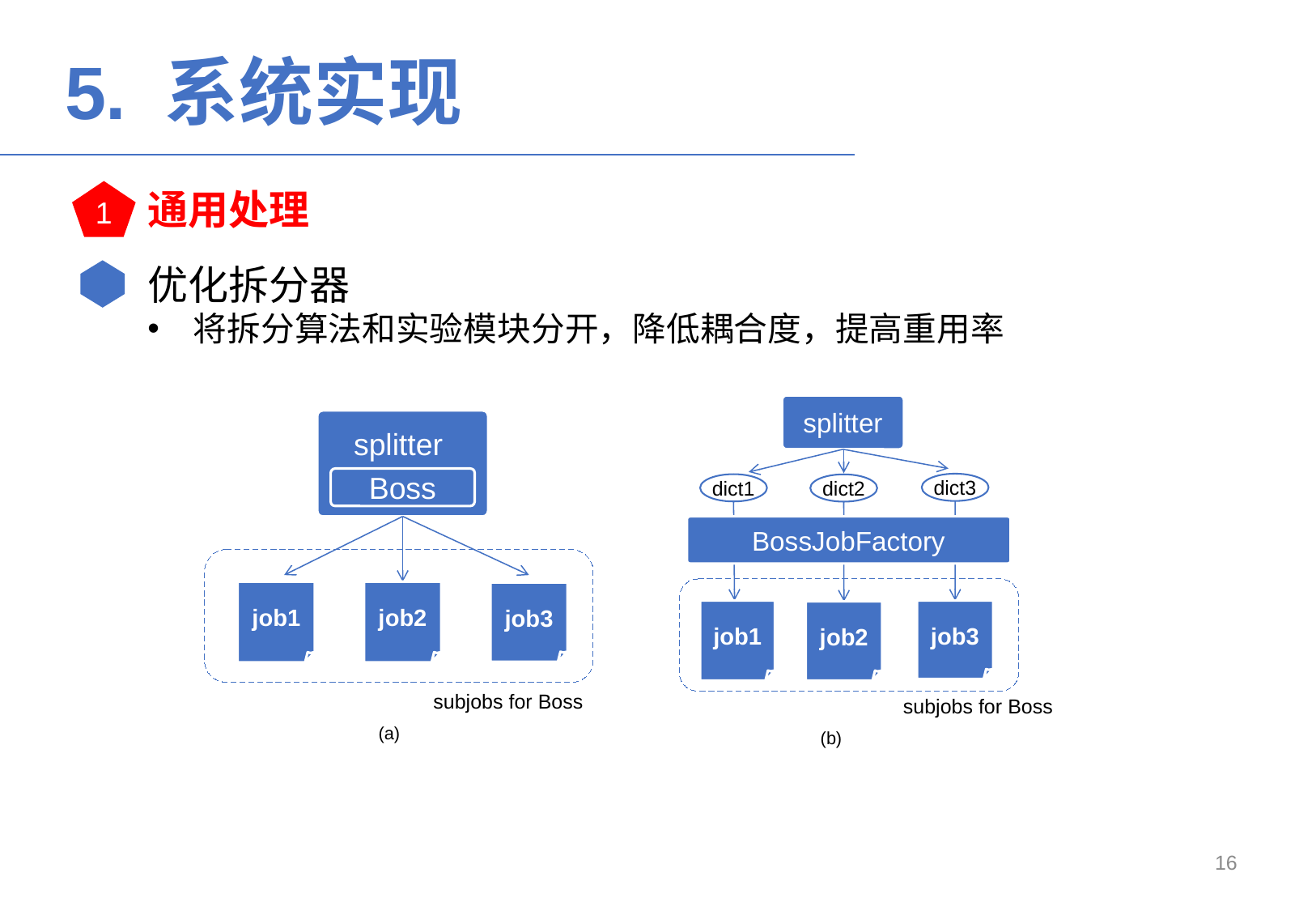

5. 系统实现
通用处理

1
优化拆分器
将拆分算法和实验模块分开，降低耦合度，提高重用率

splitter

splitter
Boss
dict3
dict1
dict2
BossJobFactory

job1
job2
job3
job1
job3
job2
subjobs for Boss
subjobs for Boss
(a)
(b)
16